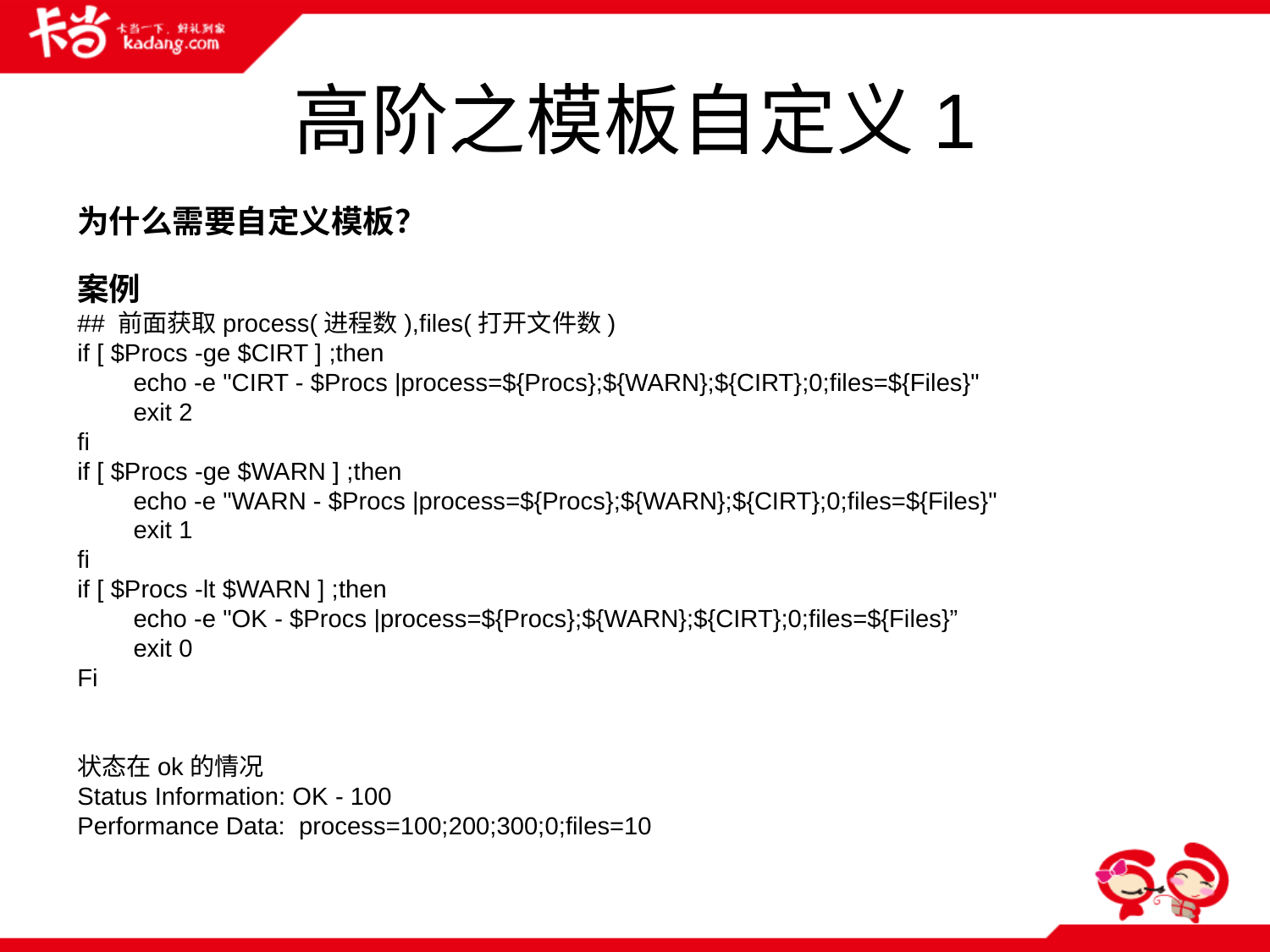

# 高阶之模板自定义1

为什么需要自定义模板？

案例
## 前面获取process(进程数),files(打开文件数)
if [ $Procs -ge $CIRT ] ;then
        echo -e "CIRT - $Procs |process=${Procs};${WARN};${CIRT};0;files=${Files}"
        exit 2
fi
if [ $Procs -ge $WARN ] ;then
        echo -e "WARN - $Procs |process=${Procs};${WARN};${CIRT};0;files=${Files}"
        exit 1
fi
if [ $Procs -lt $WARN ] ;then
        echo -e "OK - $Procs |process=${Procs};${WARN};${CIRT};0;files=${Files}”
        exit 0
Fi

状态在ok的情况
Status Information: OK - 100
Performance Data:  process=100;200;300;0;files=10